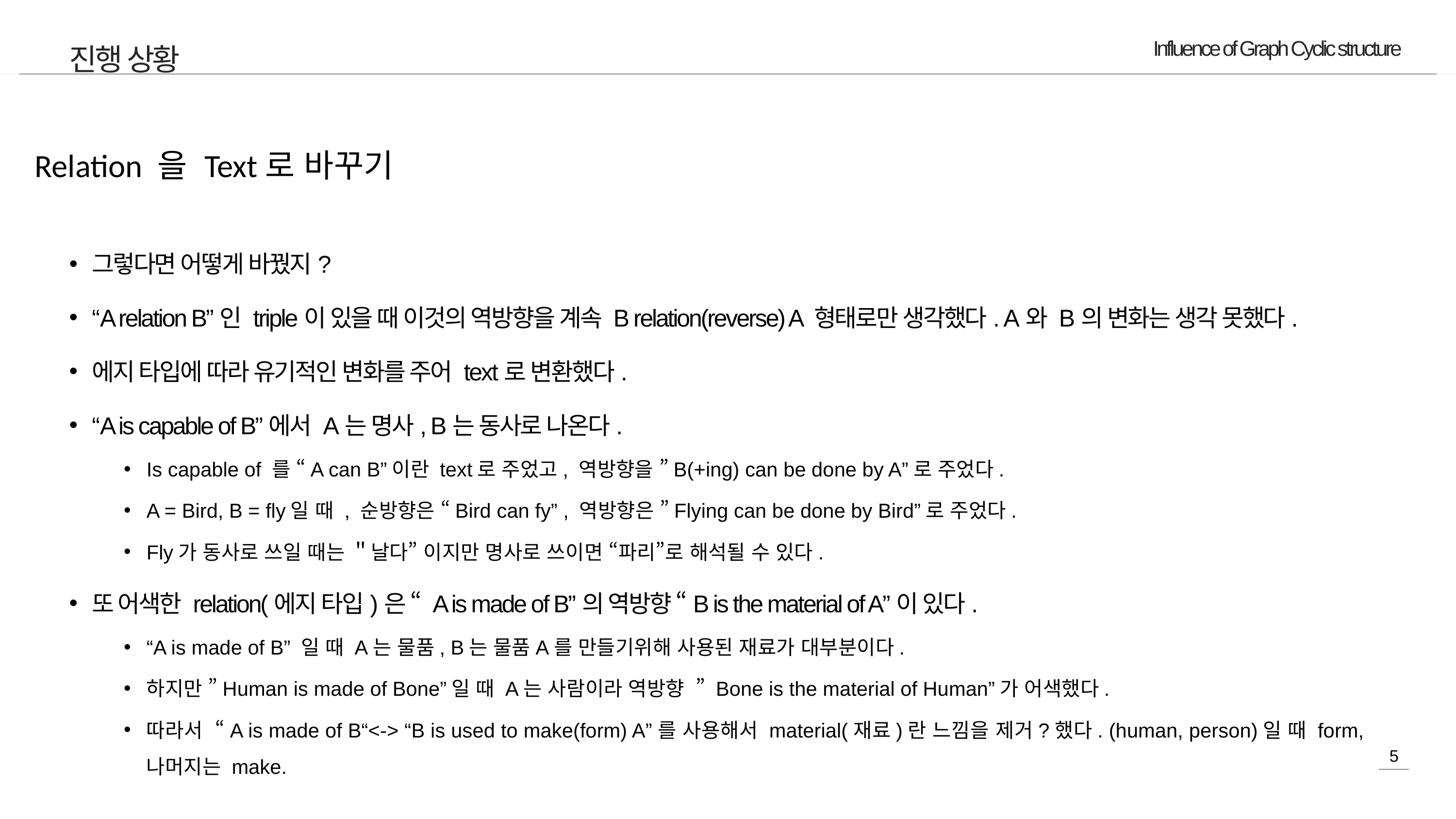

진행 상황
Relation 을 Text로 바꾸기
그렇다면 어떻게 바꿨지?
“A relation B”인 triple이 있을 때 이것의 역방향을 계속 B relation(reverse) A 형태로만 생각했다. A와 B의 변화는 생각 못했다.
에지 타입에 따라 유기적인 변화를 주어 text로 변환했다.
“A is capable of B”에서 A는 명사, B는 동사로 나온다.
Is capable of 를 “A can B”이란 text로 주었고, 역방향을 ”B(+ing) can be done by A”로 주었다.
A = Bird, B = fly일 때 , 순방향은 “Bird can fy” , 역방향은 ”Flying can be done by Bird”로 주었다.
Fly가 동사로 쓰일 때는 ＂날다” 이지만 명사로 쓰이면 “파리”로 해석될 수 있다.
또 어색한 relation(에지 타입)은 “ A is made of B”의 역방향 “B is the material of A”이 있다.
“A is made of B” 일 때 A는 물품, B는 물품A를 만들기위해 사용된 재료가 대부분이다.
하지만 ”Human is made of Bone”일 때 A는 사람이라 역방향  ” Bone is the material of Human”가 어색했다.
따라서  “A is made of B“<-> “B is used to make(form) A”를 사용해서 material(재료)란 느낌을 제거?했다. (human, person)일 때 form, 나머지는 make.

ㄹㄴㅇㄹ